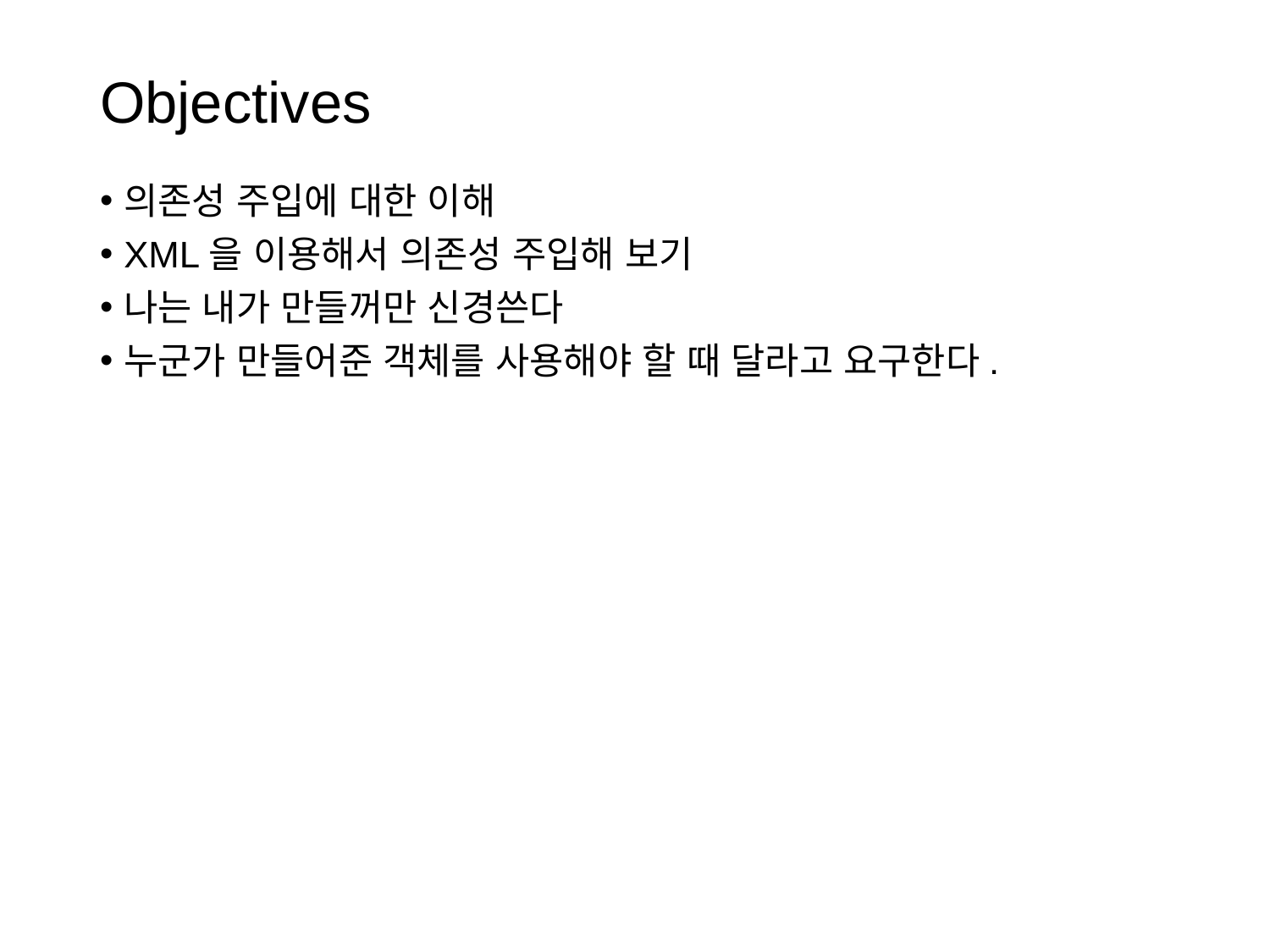

# Objectives
의존성 주입에 대한 이해
XML을 이용해서 의존성 주입해 보기
나는 내가 만들꺼만 신경쓴다
누군가 만들어준 객체를 사용해야 할 때 달라고 요구한다.